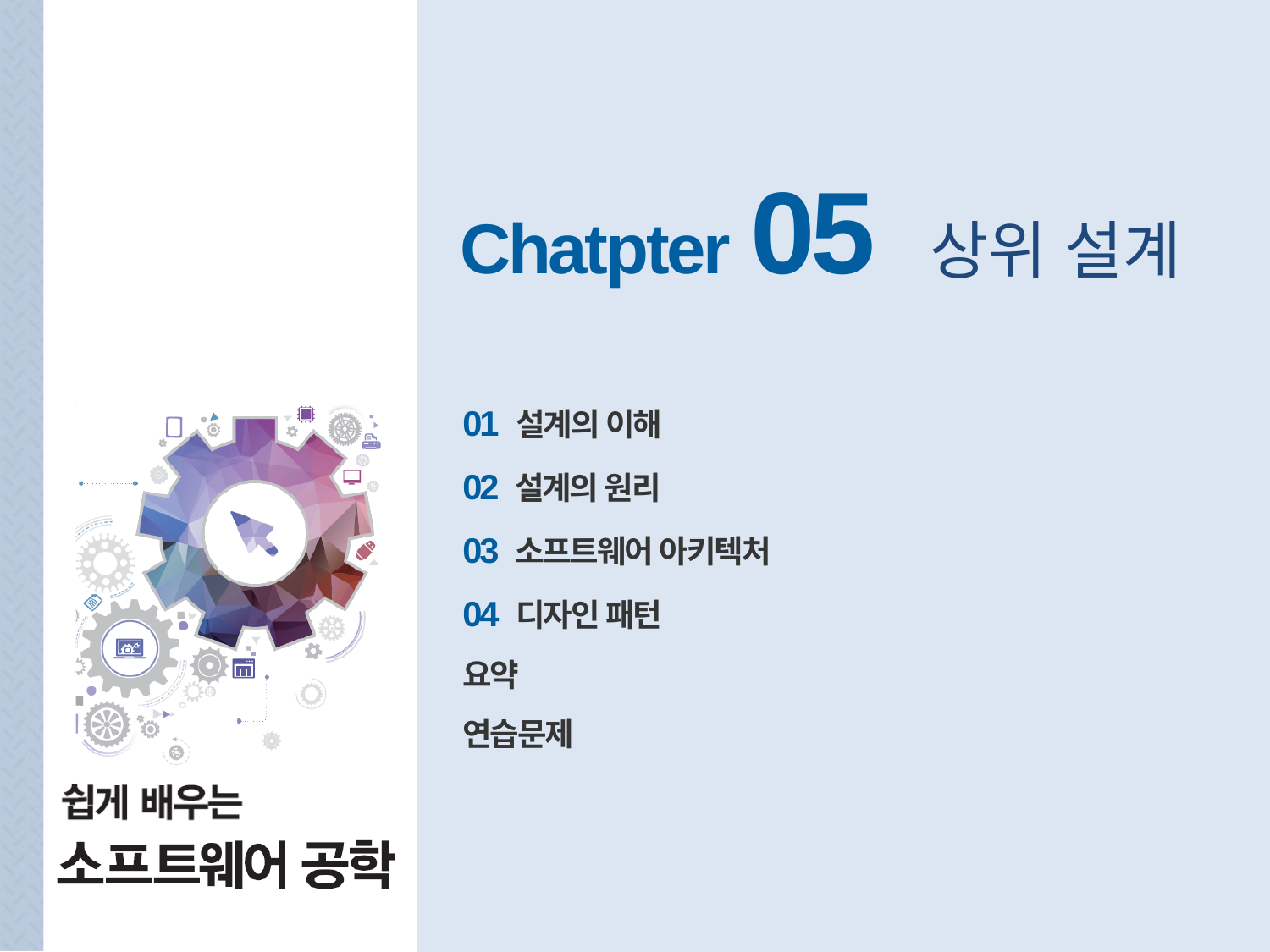

Chatpter 05 상위 설계
01 설계의 이해
02 설계의 원리
03 소프트웨어 아키텍처
04 디자인 패턴
요약
연습문제